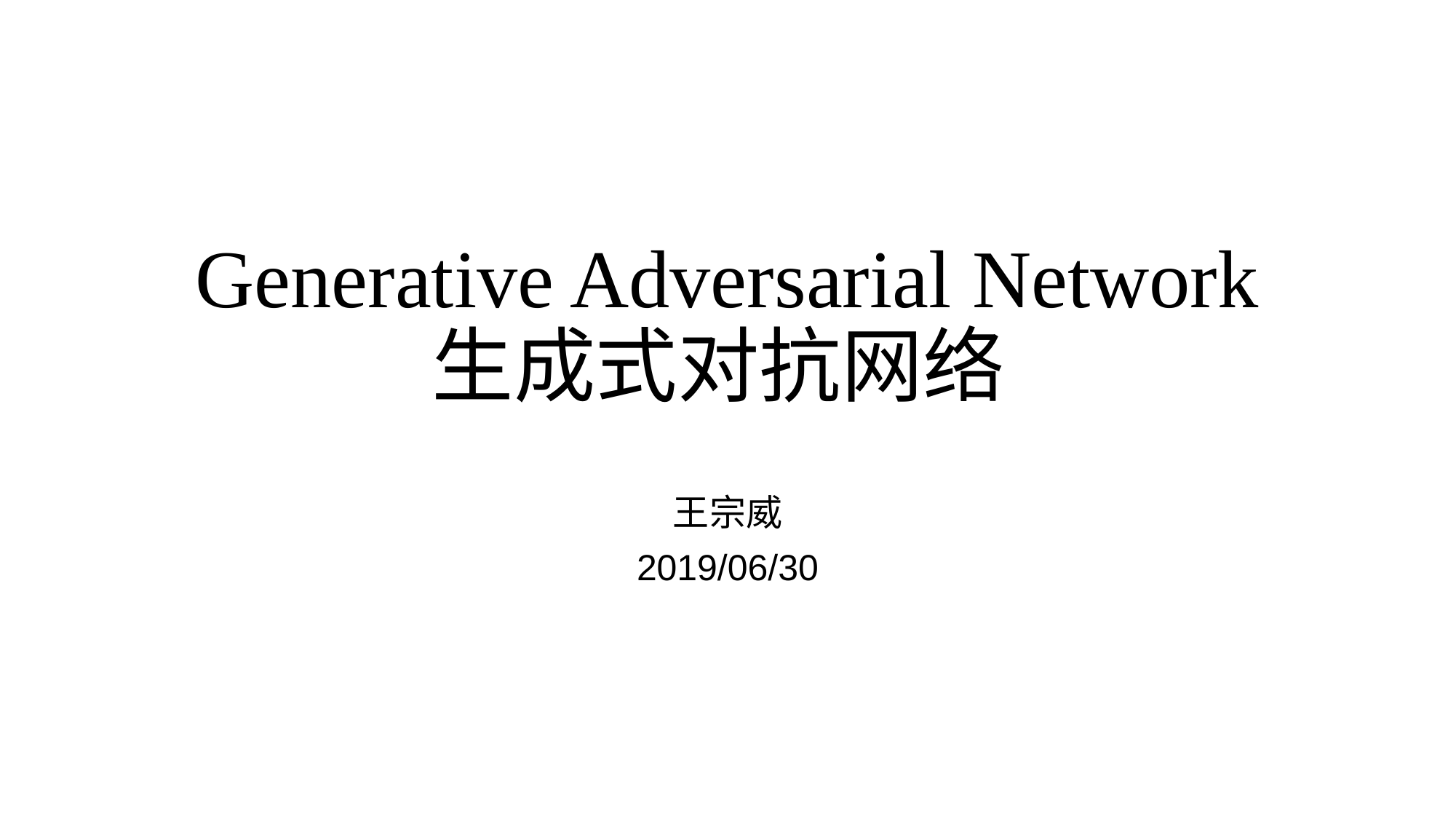

# Generative Adversarial Network 生成式对抗网络

王宗威
2019/06/30